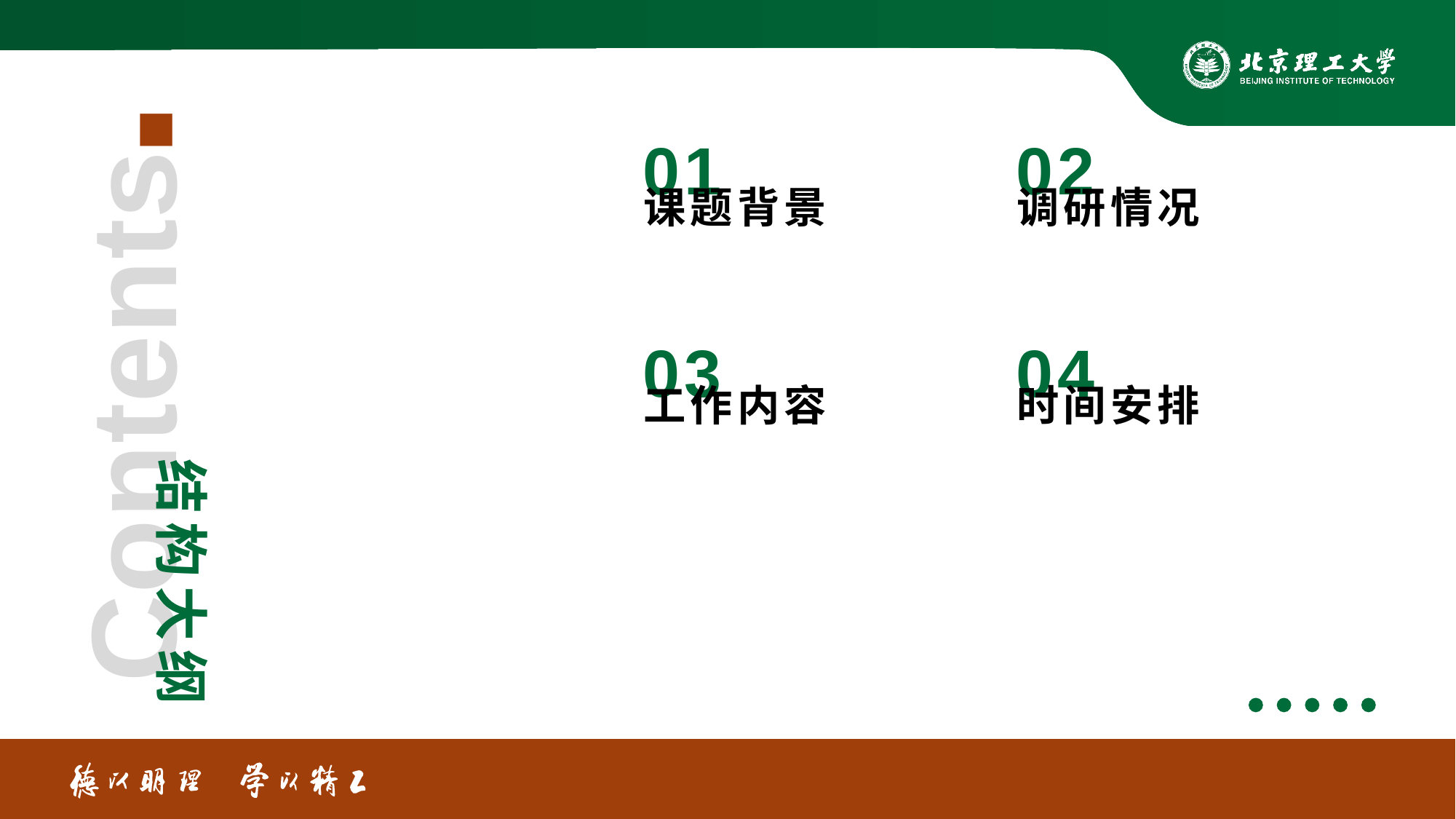

01
课题背景
02
调研情况
03
工作内容
04
时间安排